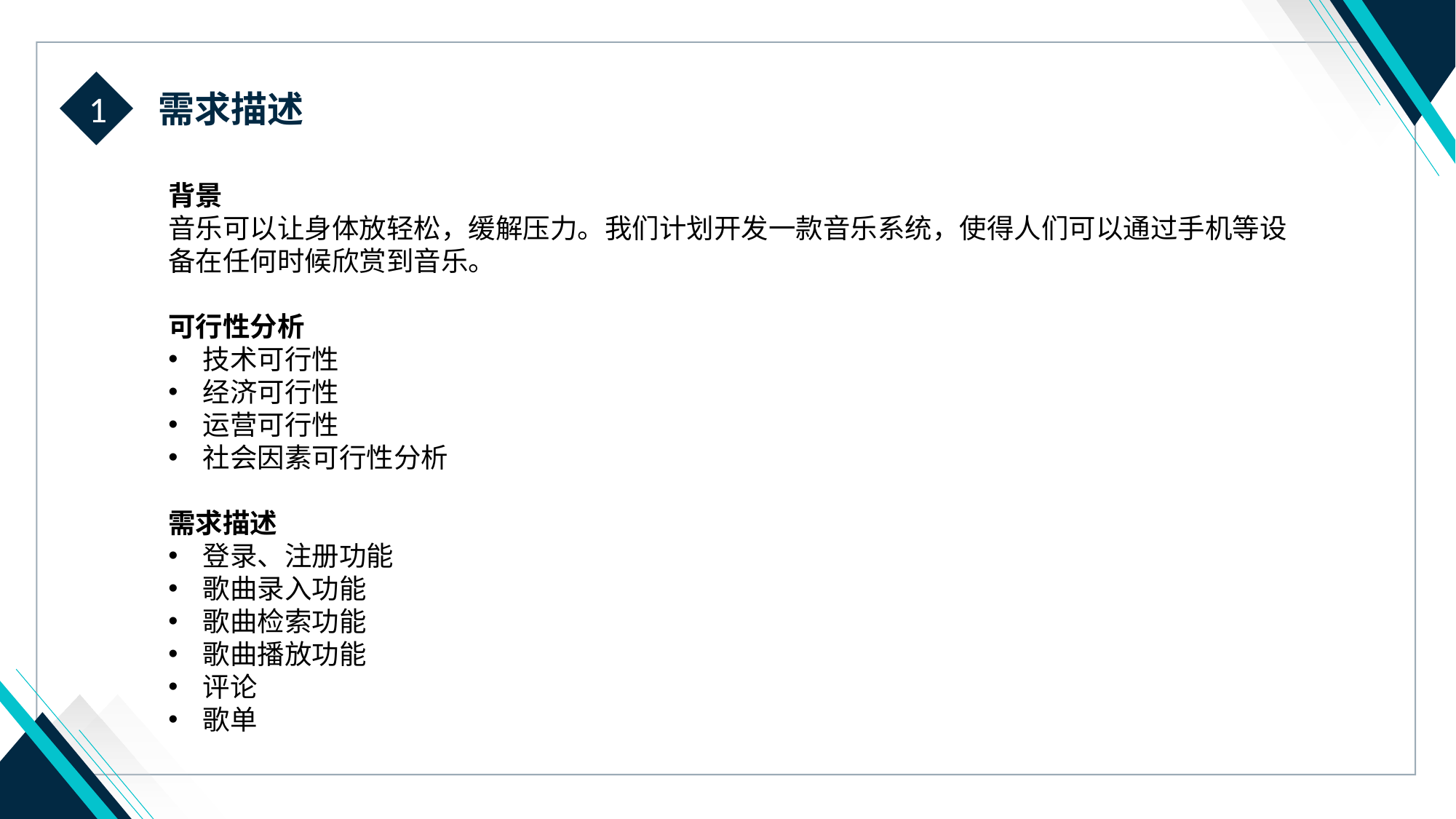

1
需求描述
背景
音乐可以让身体放轻松，缓解压力。我们计划开发一款音乐系统，使得人们可以通过手机等设备在任何时候欣赏到音乐。

可行性分析
技术可行性
经济可行性
运营可行性
社会因素可行性分析

需求描述
登录、注册功能
歌曲录入功能
歌曲检索功能
歌曲播放功能
评论
歌单